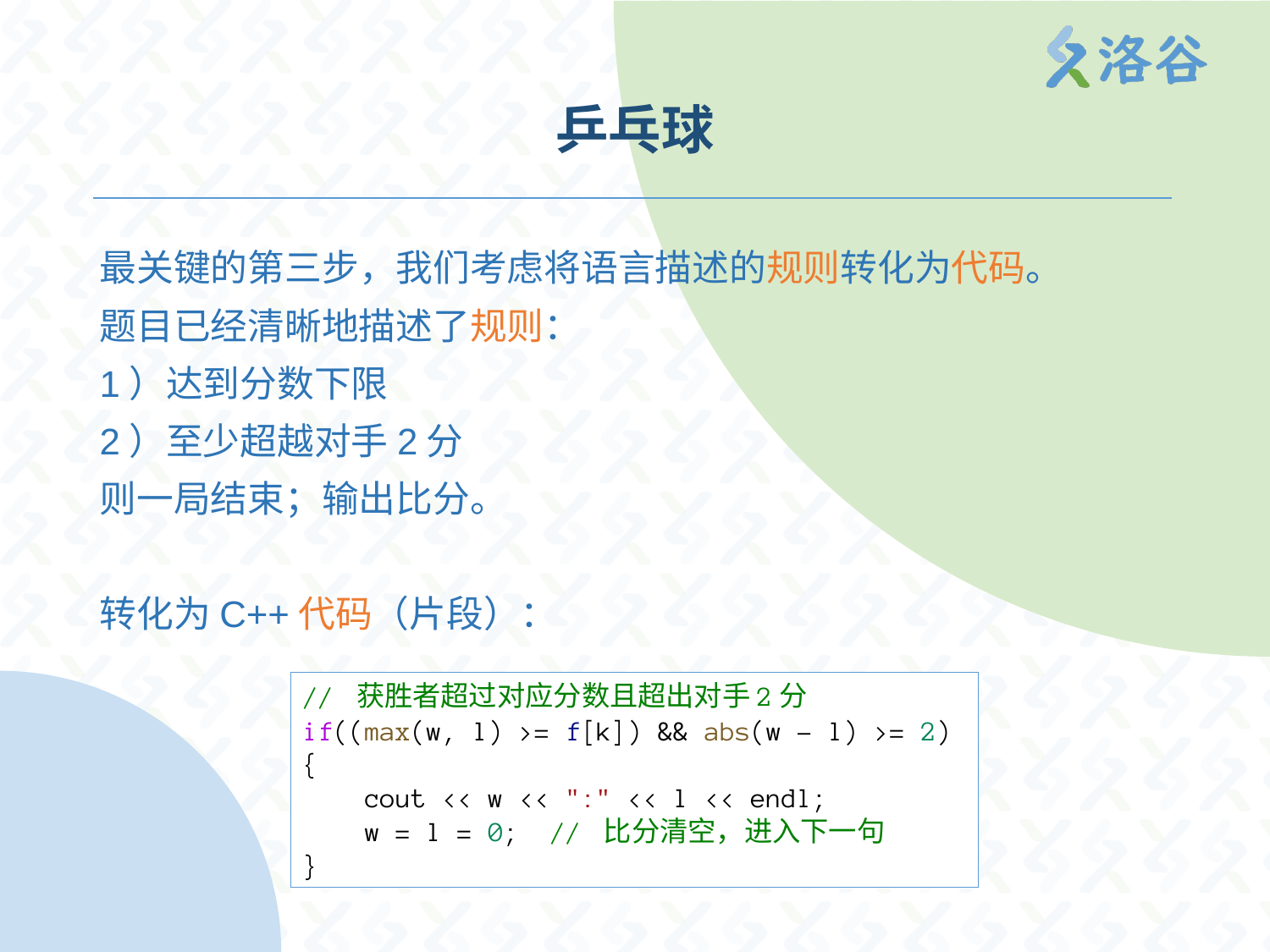

# 乒乓球
最关键的第三步，我们考虑将语言描述的规则转化为代码。
题目已经清晰地描述了规则：
1）达到分数下限
2）至少超越对手2分
则一局结束；输出比分。

转化为C++代码（片段）：

// 获胜者超过对应分数且超出对手2分
if((max(w, l) >= f[k]) && abs(w - l) >= 2)
{
    cout << w << ":" << l << endl;
    w = l = 0;  // 比分清空，进入下一句
}